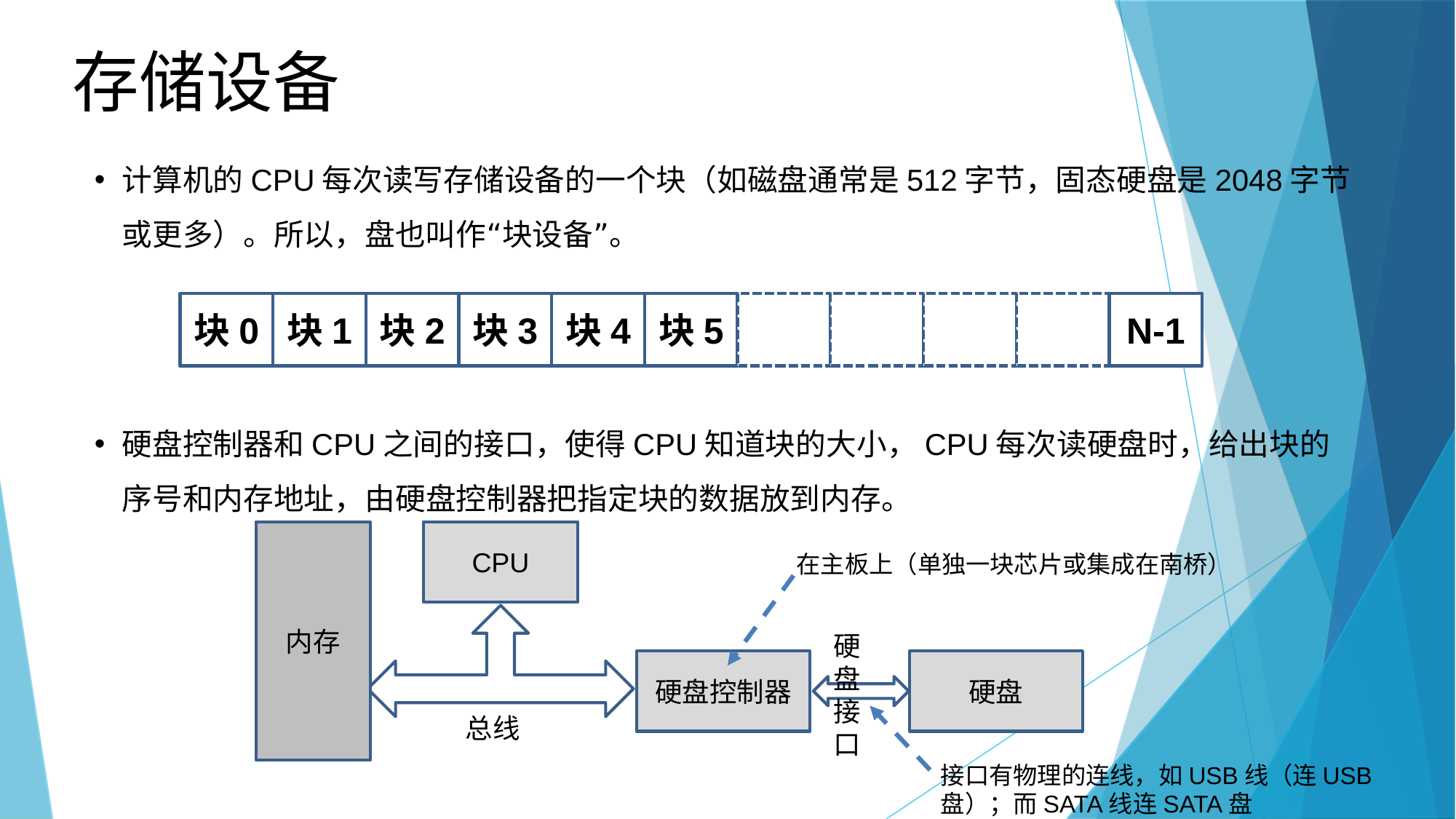

# 存储设备
计算机的CPU每次读写存储设备的一个块（如磁盘通常是512字节，固态硬盘是2048字节或更多）。所以，盘也叫作“块设备”。

硬盘控制器和CPU之间的接口，使得CPU知道块的大小，CPU每次读硬盘时，给出块的序号和内存地址，由硬盘控制器把指定块的数据放到内存。
块0
块1
块2
块3
块4
块5

N-1
内存
CPU

硬盘接口
硬盘控制器
硬盘

总线
在主板上（单独一块芯片或集成在南桥）
接口有物理的连线，如USB线（连USB盘）；而SATA线连SATA盘